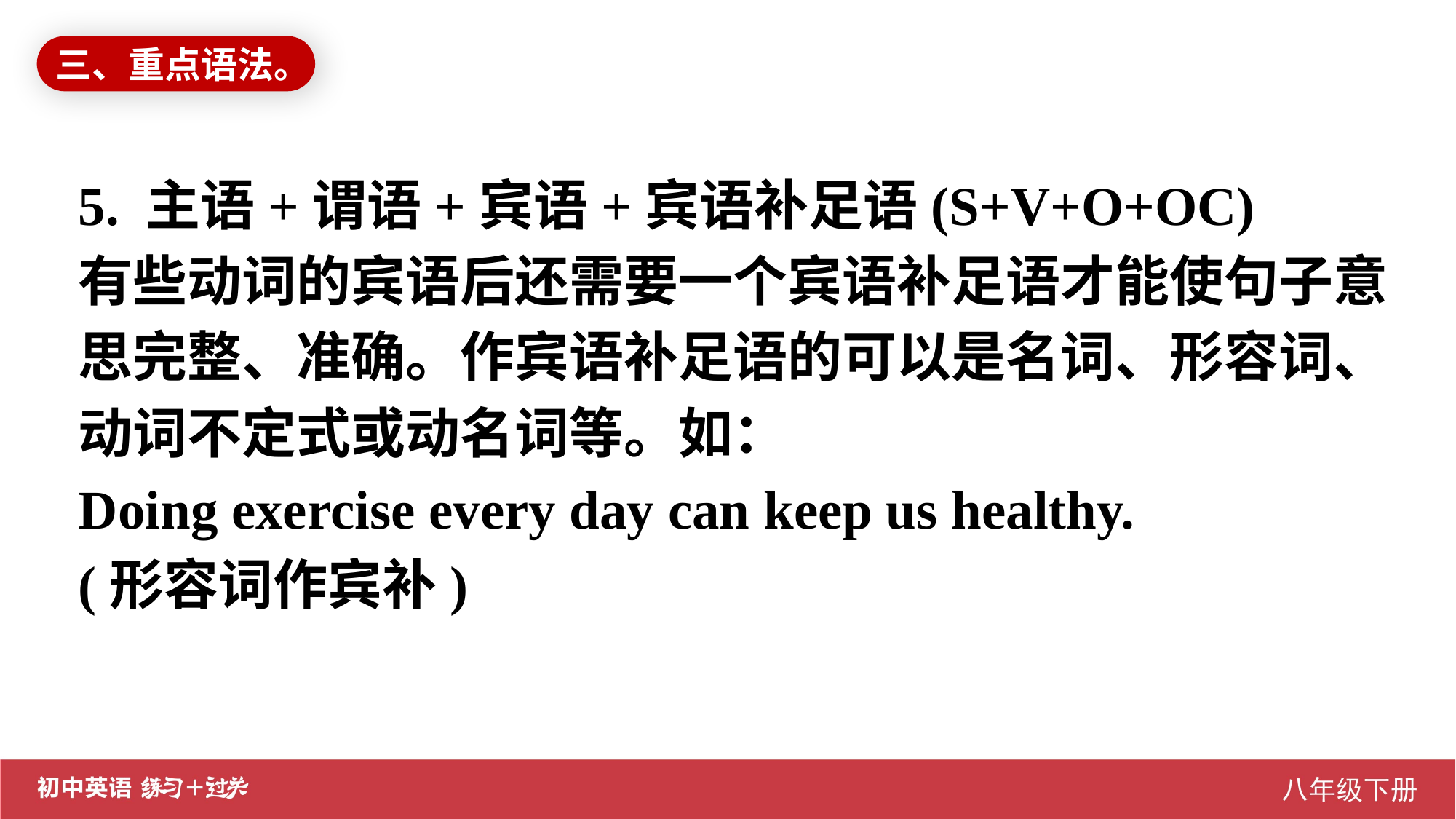

三、重点语法。
5. 主语+谓语+宾语+宾语补足语(S+V+O+OC)
有些动词的宾语后还需要一个宾语补足语才能使句子意思完整、准确。作宾语补足语的可以是名词、形容词、 动词不定式或动名词等。如：
Doing exercise every day can keep us healthy.
(形容词作宾补)